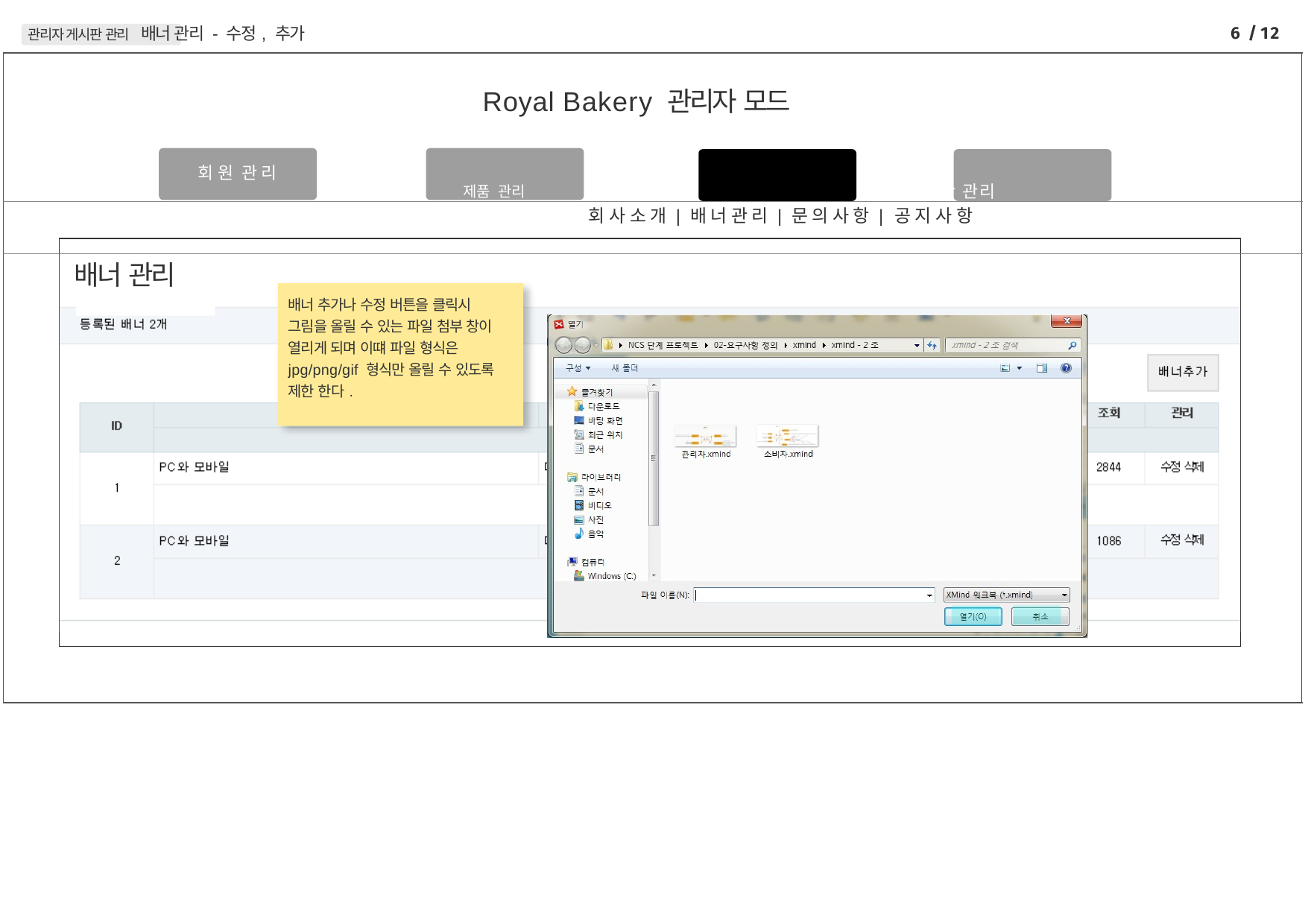

6 / 12
관리자 게시판 관리    배너 관리 - 수정, 추가
| 회 원 | 관 리 | Royal Bakery 관리자 모드 제 품 관 리 게 시 판 관 리 예 약 관 리 |  |
| --- | --- | --- | --- |
|  |  |  | 회 사 소 개 | 배 너 관 리 | 문 의 사 항 | 공 지 사 항 |
| 배너 관리 | 배너 추가나 수정 버튼을 클릭시 |  |  |
|  | 그림을 올릴 수 있는 파일 첨부 창이 |  |  |
|  | 열리게 되며 이떄 파일 형식은 |  |  |
|  | jpg/png/gif 형식만 올릴 수 있도록 |  |  |
|  | 제한 한다. |  |  |